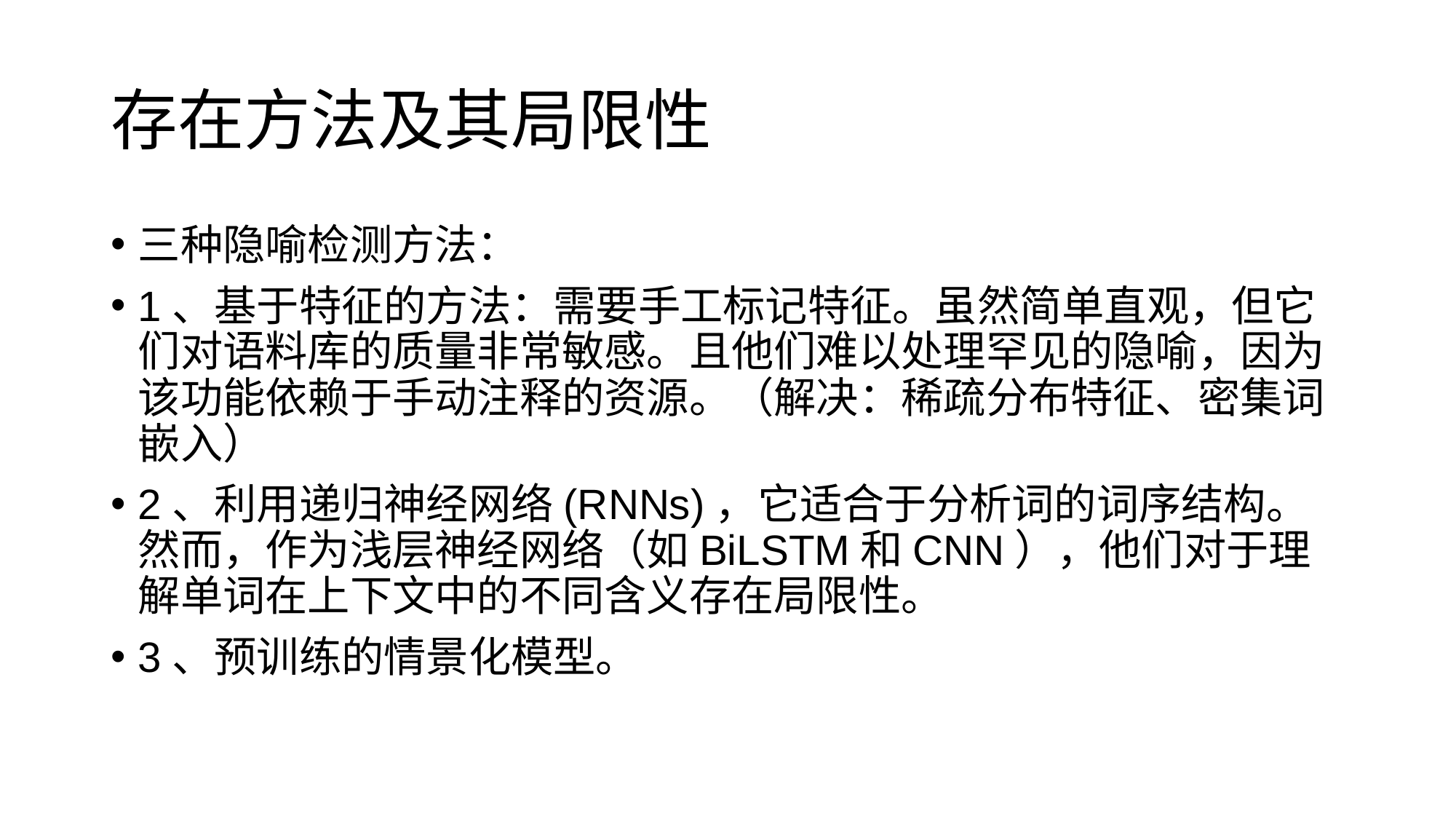

# 存在方法及其局限性
三种隐喻检测方法：
1、基于特征的方法：需要手工标记特征。虽然简单直观，但它们对语料库的质量非常敏感。且他们难以处理罕见的隐喻，因为该功能依赖于手动注释的资源。（解决：稀疏分布特征、密集词嵌入）
2、利用递归神经网络(RNNs)，它适合于分析词的词序结构。然而，作为浅层神经网络（如BiLSTM和CNN），他们对于理解单词在上下文中的不同含义存在局限性。
3、预训练的情景化模型。